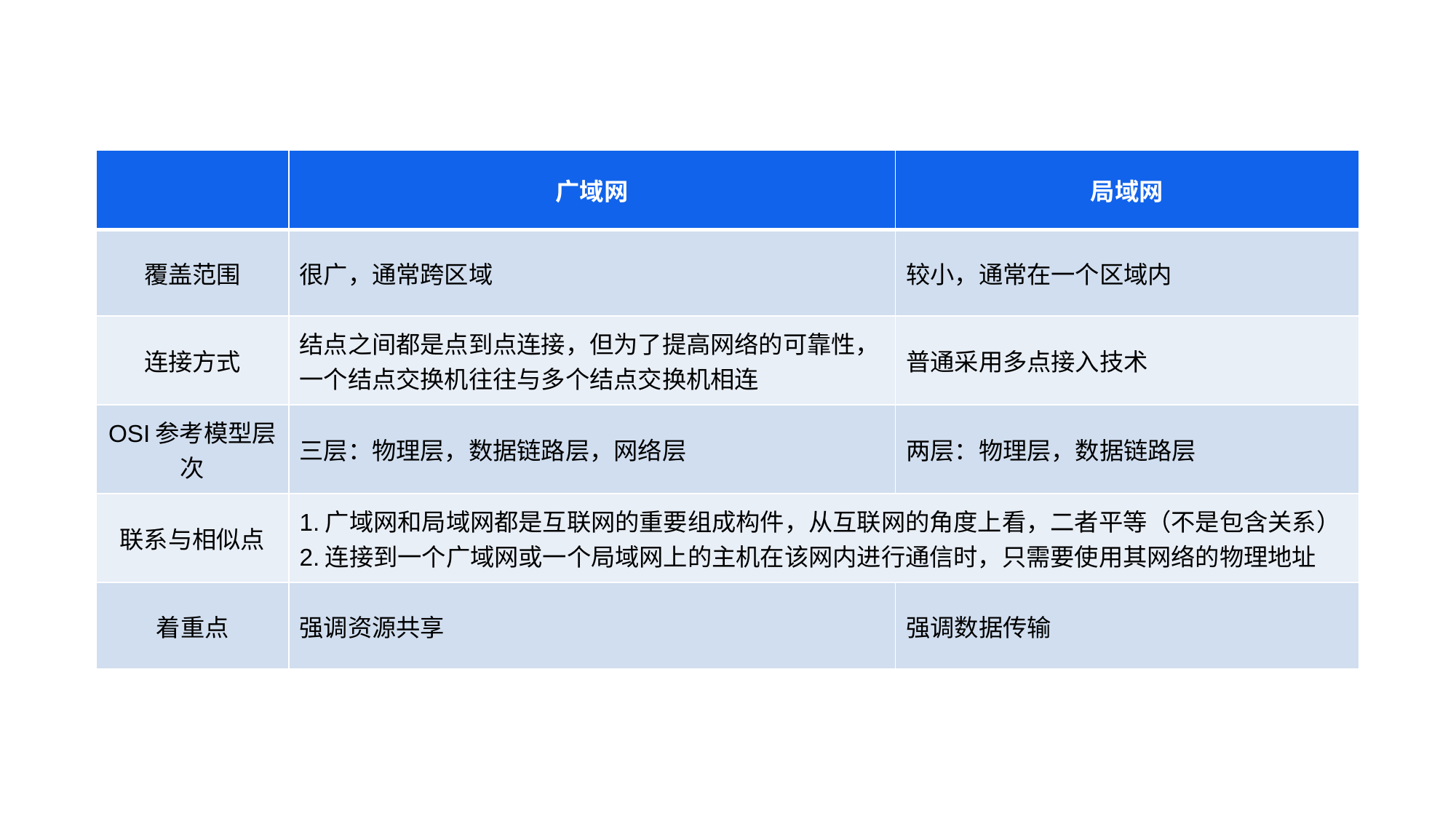

|  | 广域网 | 局域网 |
| --- | --- | --- |
| 覆盖范围 | 很广，通常跨区域 | 较小，通常在一个区域内 |
| 连接方式 | 结点之间都是点到点连接，但为了提高网络的可靠性，一个结点交换机往往与多个结点交换机相连 | 普通采用多点接入技术 |
| OSI参考模型层次 | 三层：物理层，数据链路层，网络层 | 两层：物理层，数据链路层 |
| 联系与相似点 | 1.广域网和局域网都是互联网的重要组成构件，从互联网的角度上看，二者平等（不是包含关系） 2.连接到一个广域网或一个局域网上的主机在该网内进行通信时，只需要使用其网络的物理地址 |  |
| 着重点 | 强调资源共享 | 强调数据传输 |